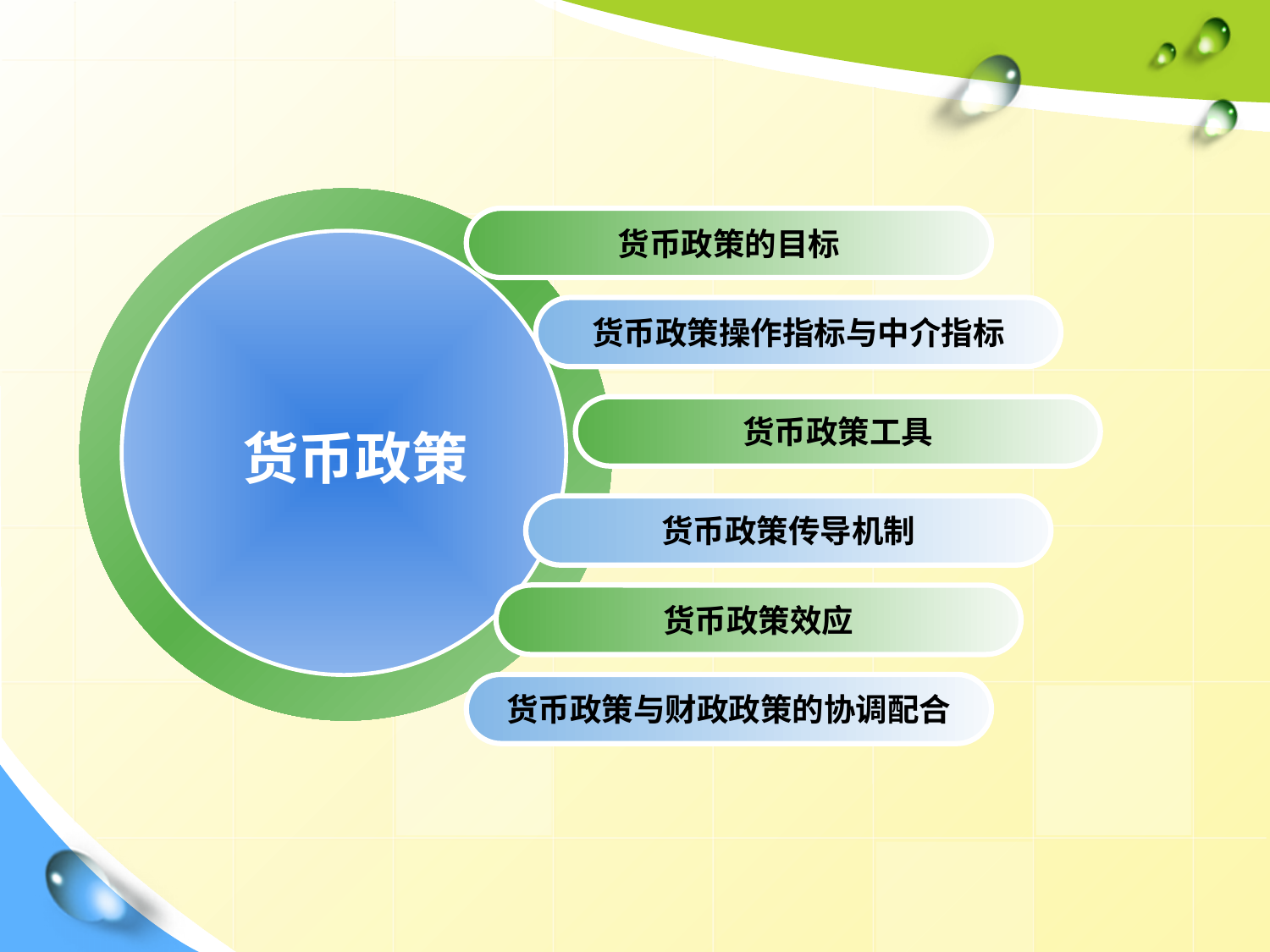

货币政策的目标

货币政策操作指标与中介指标
货币政策工具
货币政策
货币政策传导机制
货币政策效应
货币政策与财政政策的协调配合